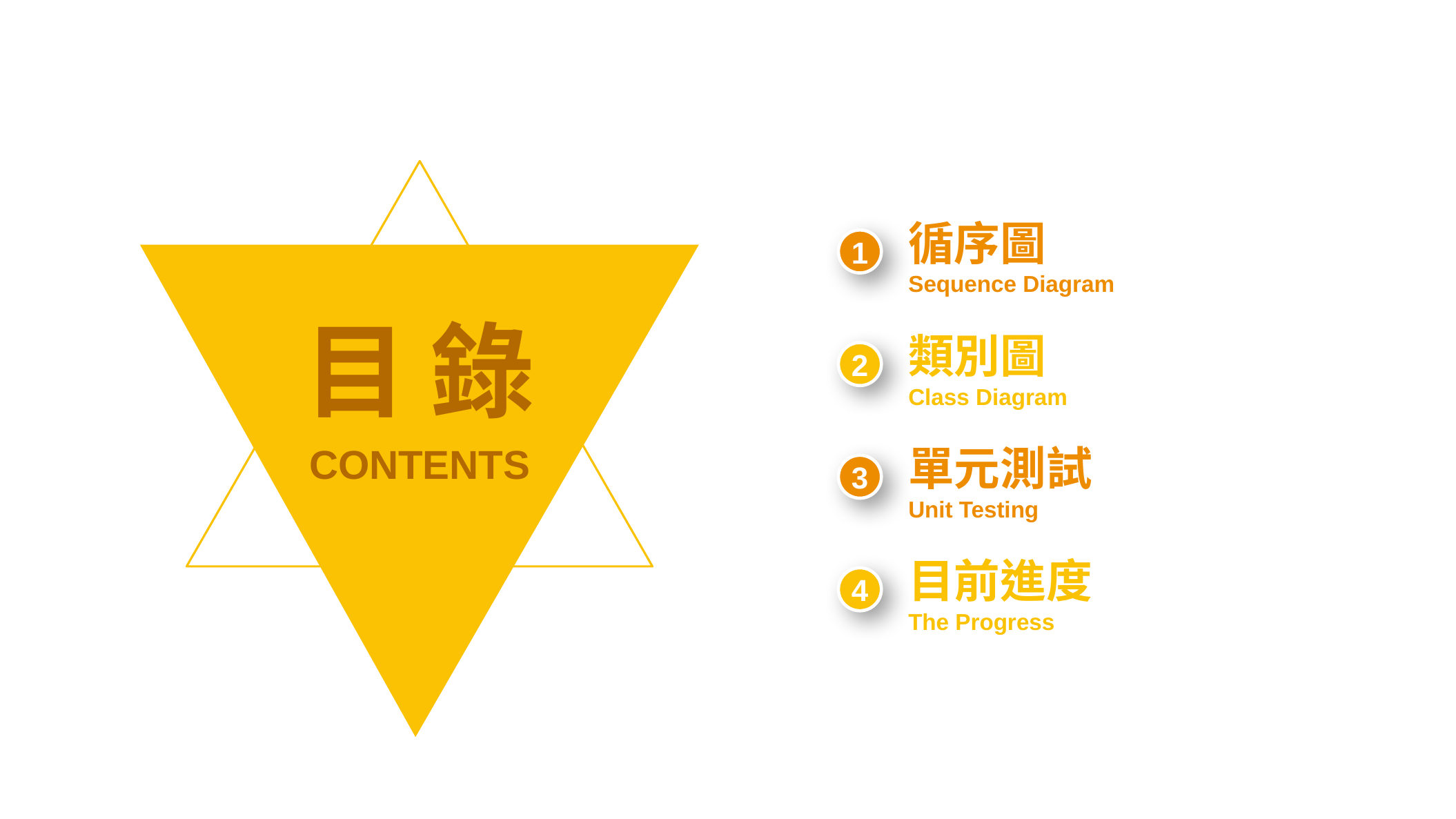

循序圖
Sequence Diagram
1

目 錄
類別圖
Class Diagram
2
CONTENTS
單元測試
Unit Testing
3
目前進度
The Progress
4